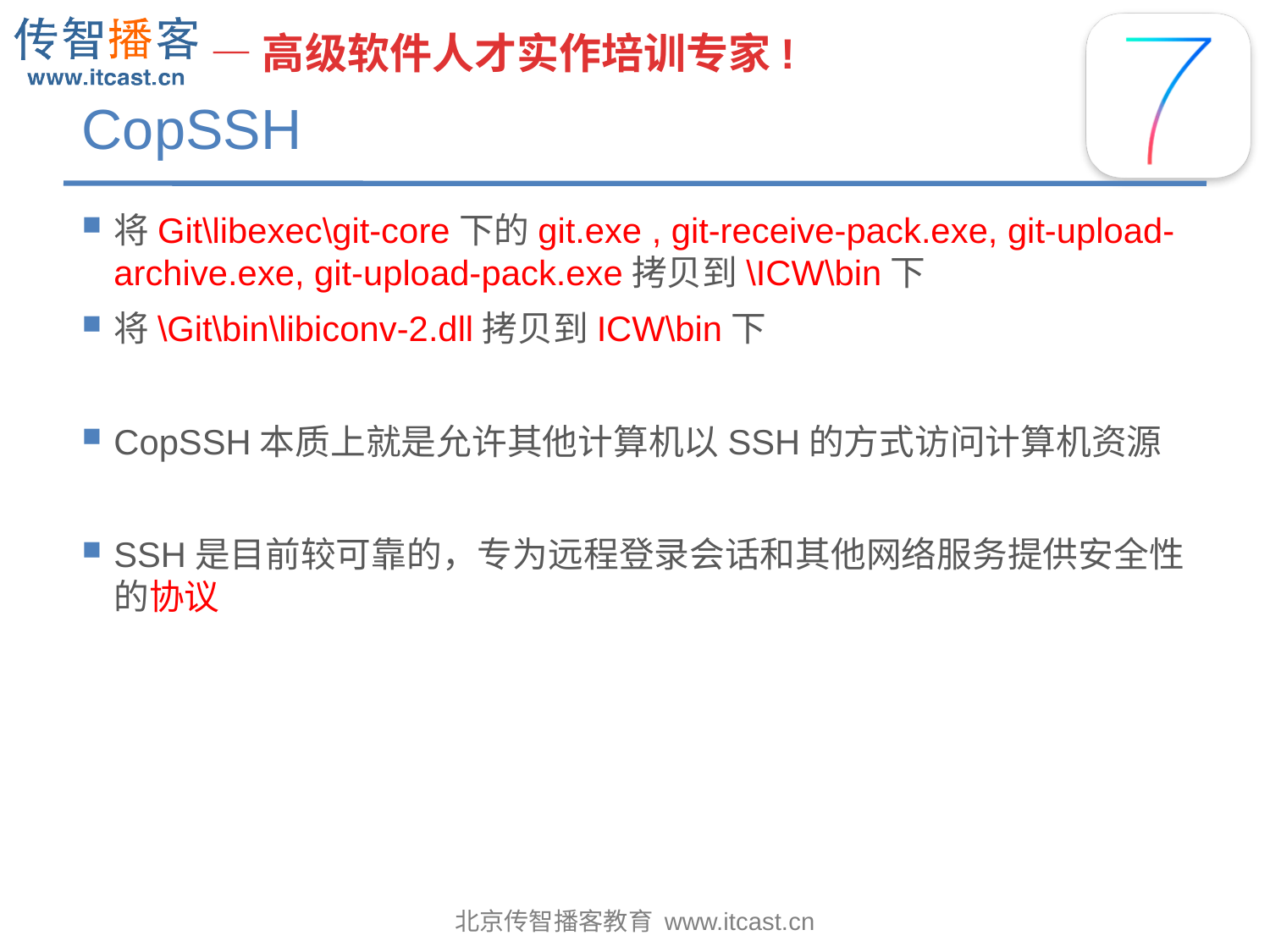

# CopSSH
将Git\libexec\git-core下的git.exe , git-receive-pack.exe, git-upload-archive.exe, git-upload-pack.exe拷贝到\ICW\bin下
将\Git\bin\libiconv-2.dll拷贝到ICW\bin下

CopSSH本质上就是允许其他计算机以SSH的方式访问计算机资源

SSH是目前较可靠的，专为远程登录会话和其他网络服务提供安全性的协议